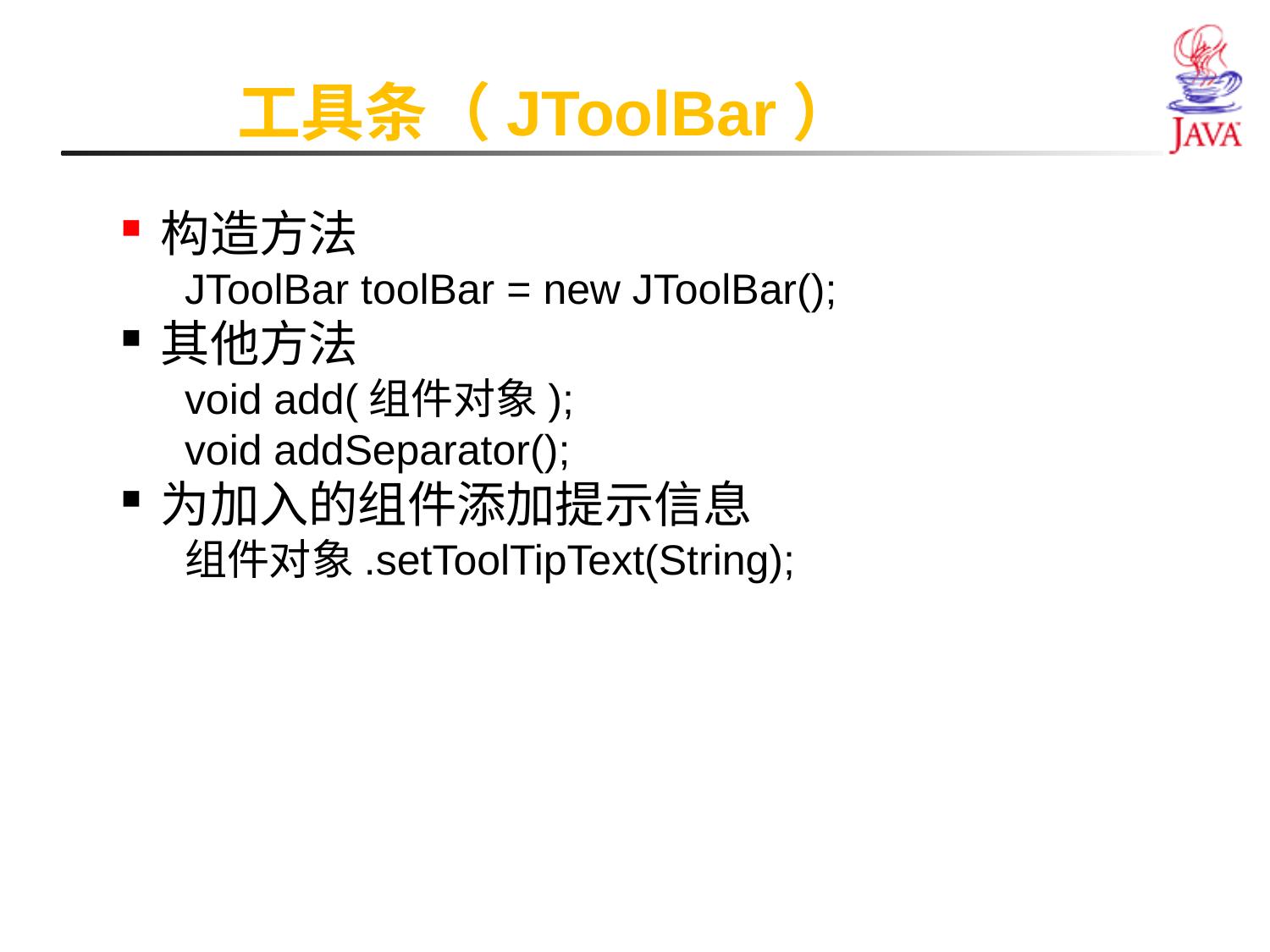

工具条（JToolBar）
构造方法
JToolBar toolBar = new JToolBar();
其他方法
void add(组件对象);
void addSeparator();
为加入的组件添加提示信息
组件对象.setToolTipText(String);